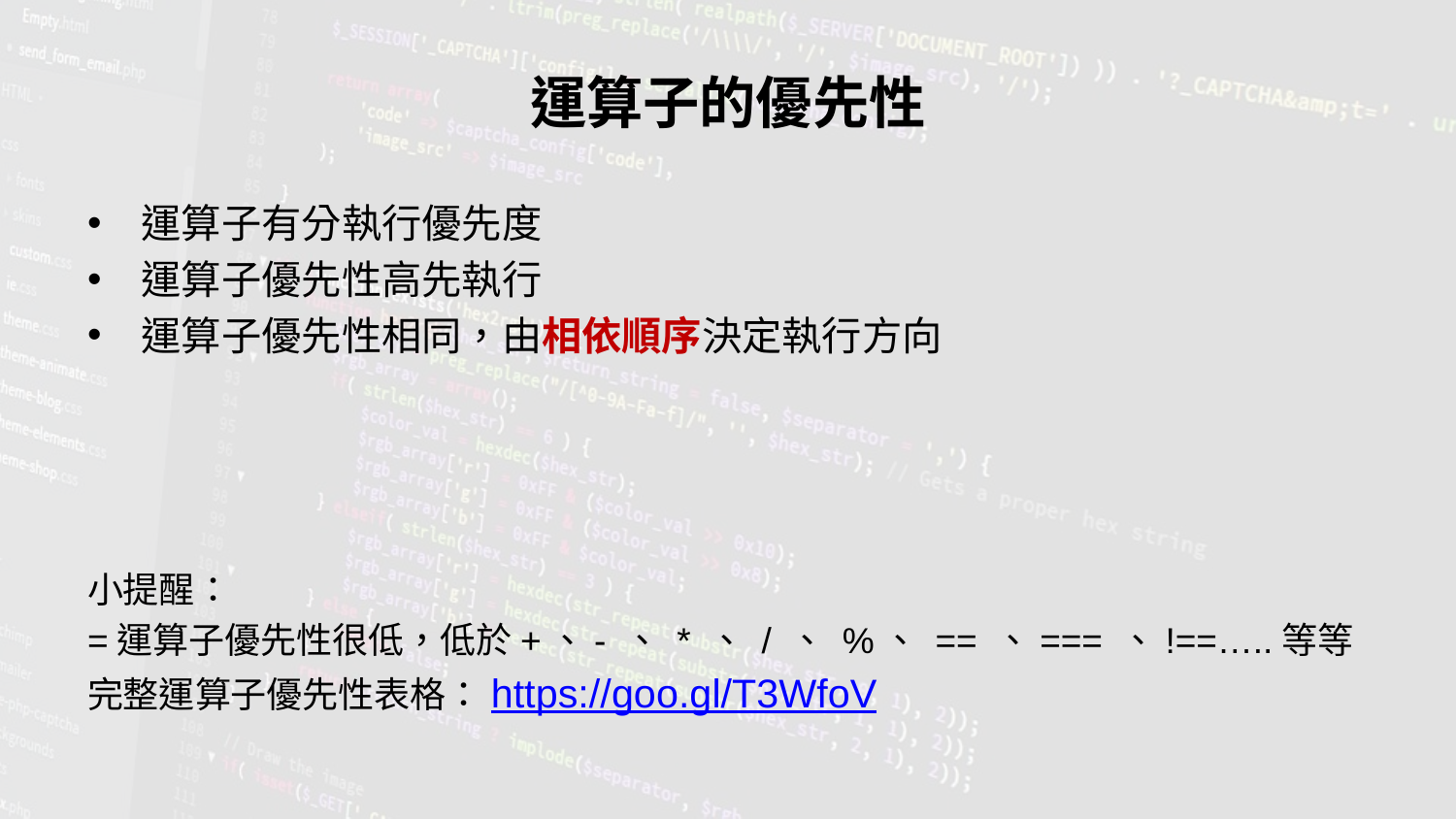

# 運算子的優先性
運算子有分執行優先度
運算子優先性高先執行
運算子優先性相同，由相依順序決定執行方向

小提醒：
=運算子優先性很低，低於+、- 、 * 、 / 、 %、 == 、=== 、!==…..等等
完整運算子優先性表格：https://goo.gl/T3WfoV